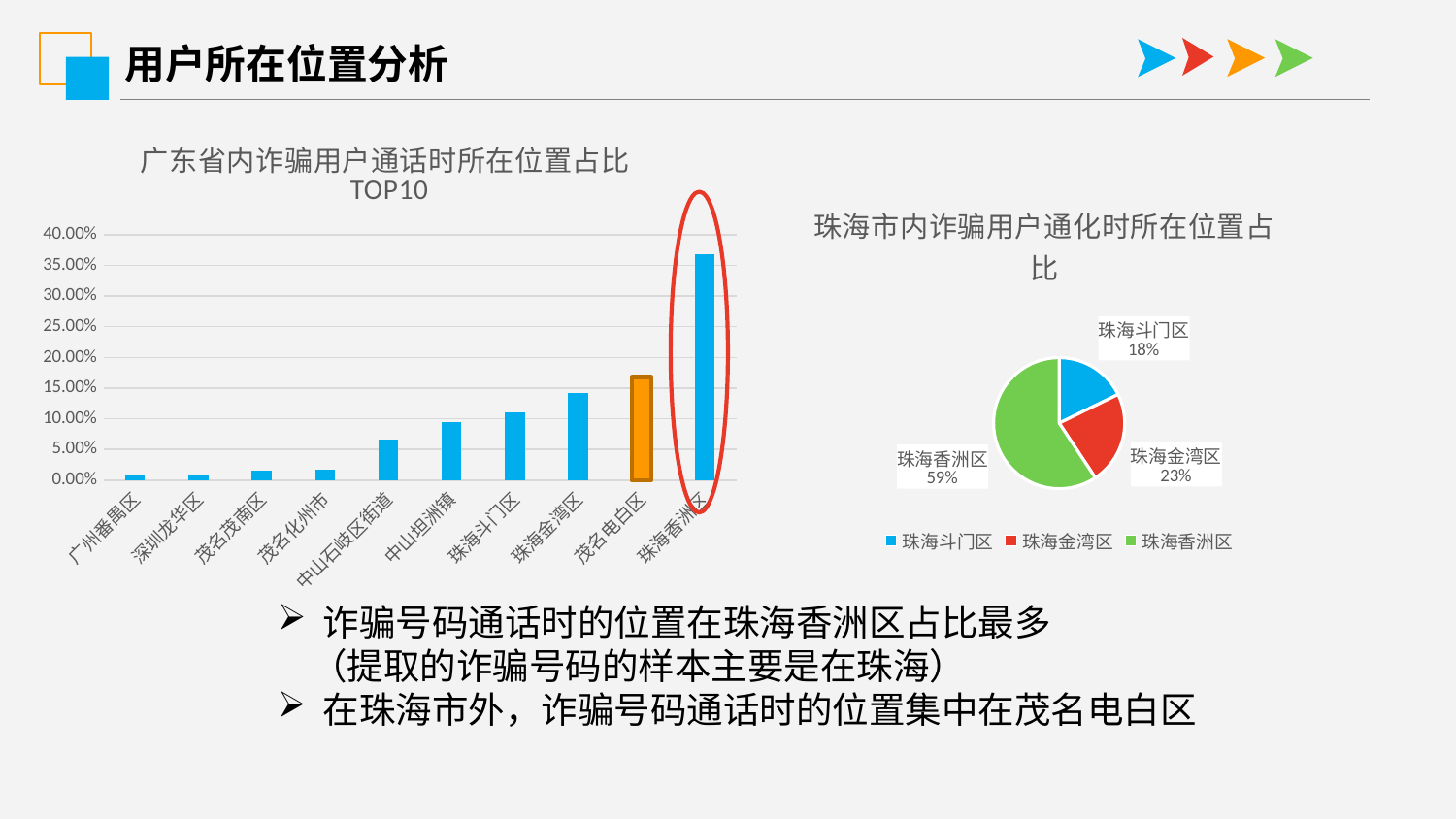

用户所在位置分析

### Chart: 广东省内诈骗用户通话时所在位置占比TOP10

| Category | TOP10 |
|---|---|
| 广州番禺区 | 0.008756567425569177 |
| 深圳龙华区 | 0.008756567425569177 |
| 茂名茂南区 | 0.01576182136602452 |
| 茂名化州市 | 0.017513134851138354 |
| 中山石岐区街道 | 0.06654991243432574 |
| 中山坦洲镇 | 0.09457092819614711 |
| 珠海斗门区 | 0.11033274956217162 |
| 珠海金湾区 | 0.14185639229422067 |
| 茂名电白区 | 0.1681260945709282 |
| 珠海香洲区 | 0.36777583187390545 |

### Chart: 珠海市内诈骗用户通化时所在位置占比

| Category | 比例 |
|---|---|
| 珠海斗门区 | 0.17796610169491525 |
| 珠海金湾区 | 0.2288135593220339 |
| 珠海香洲区 | 0.5932203389830508 |
诈骗号码通话时的位置在珠海香洲区占比最多
   （提取的诈骗号码的样本主要是在珠海）
在珠海市外，诈骗号码通话时的位置集中在茂名电白区